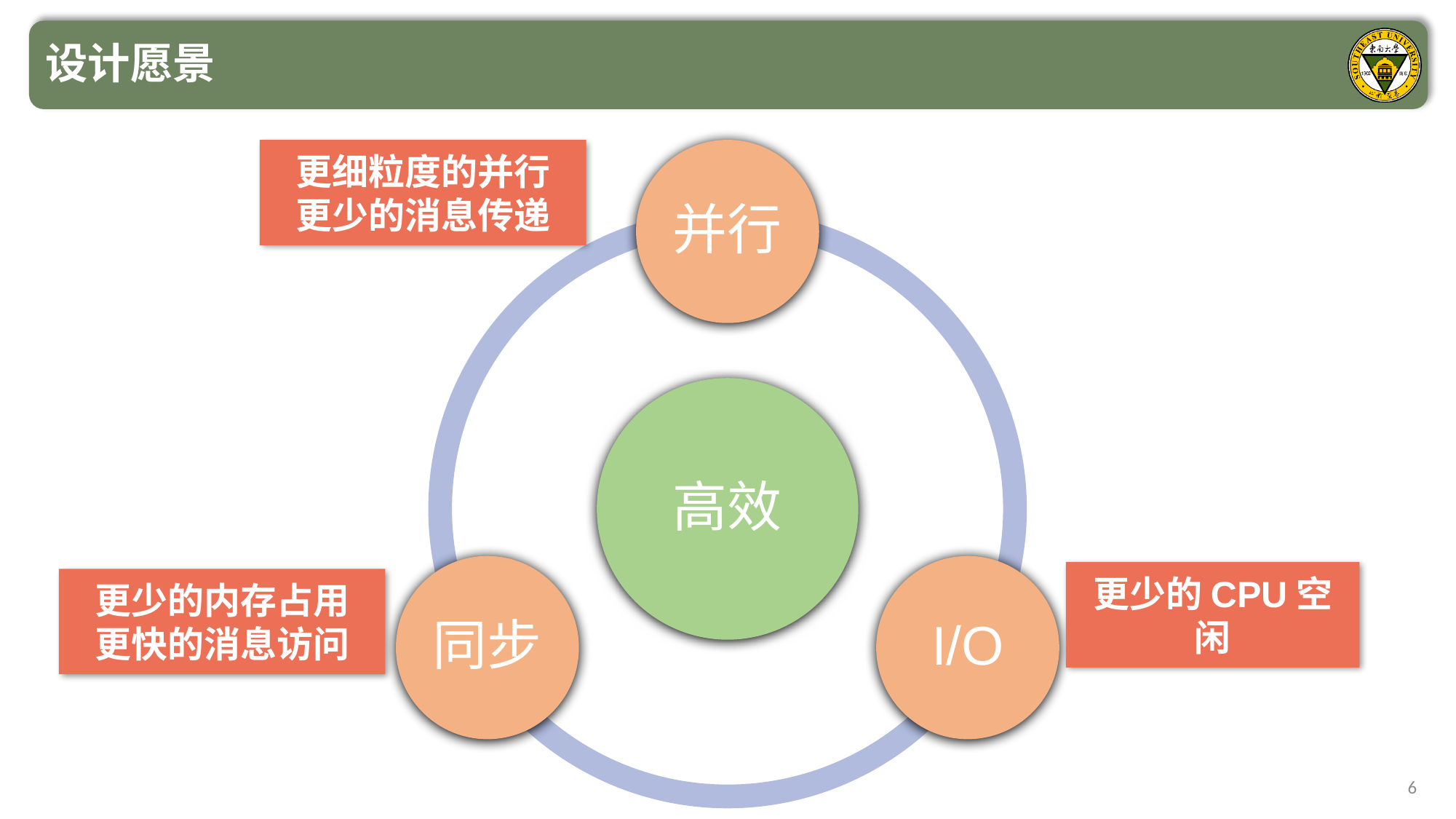

设计愿景
高效
并行
I/O
同步
更细粒度的并行
更少的消息传递
更少的CPU空闲
更少的内存占用
更快的消息访问
6